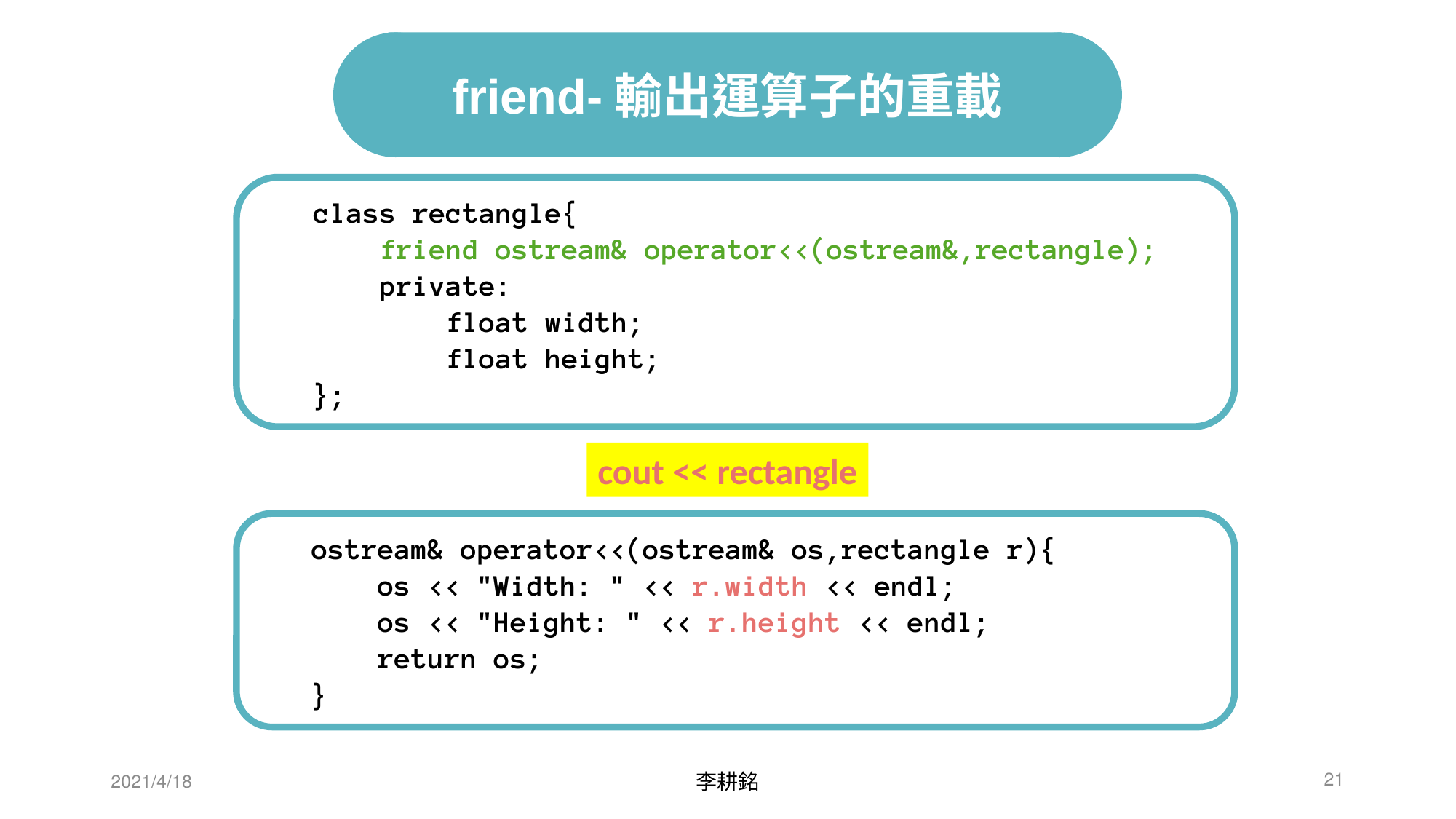

# friend-輸出運算子的重載
class rectangle{
    friend ostream& operator<<(ostream&,rectangle);
    private:
        float width;
        float height;
};
cout << rectangle
ostream& operator<<(ostream& os,rectangle r){
    os << "Width: " << r.width << endl;
    os << "Height: " << r.height << endl;
    return os;
}
2021/4/18
李耕銘
21